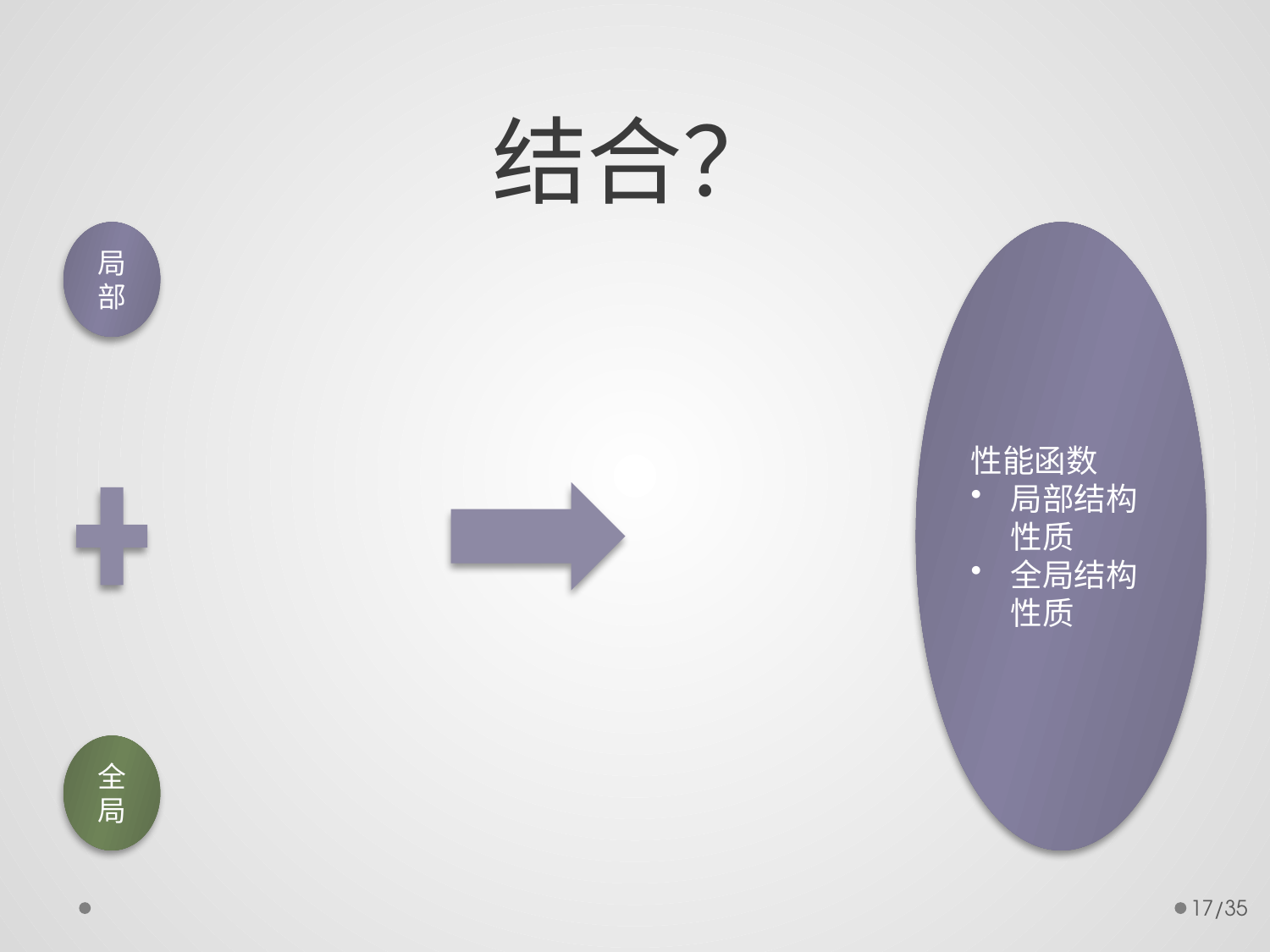

# 结合？
局部
全局
性能函数
局部结构性质
全局结构性质
17/35